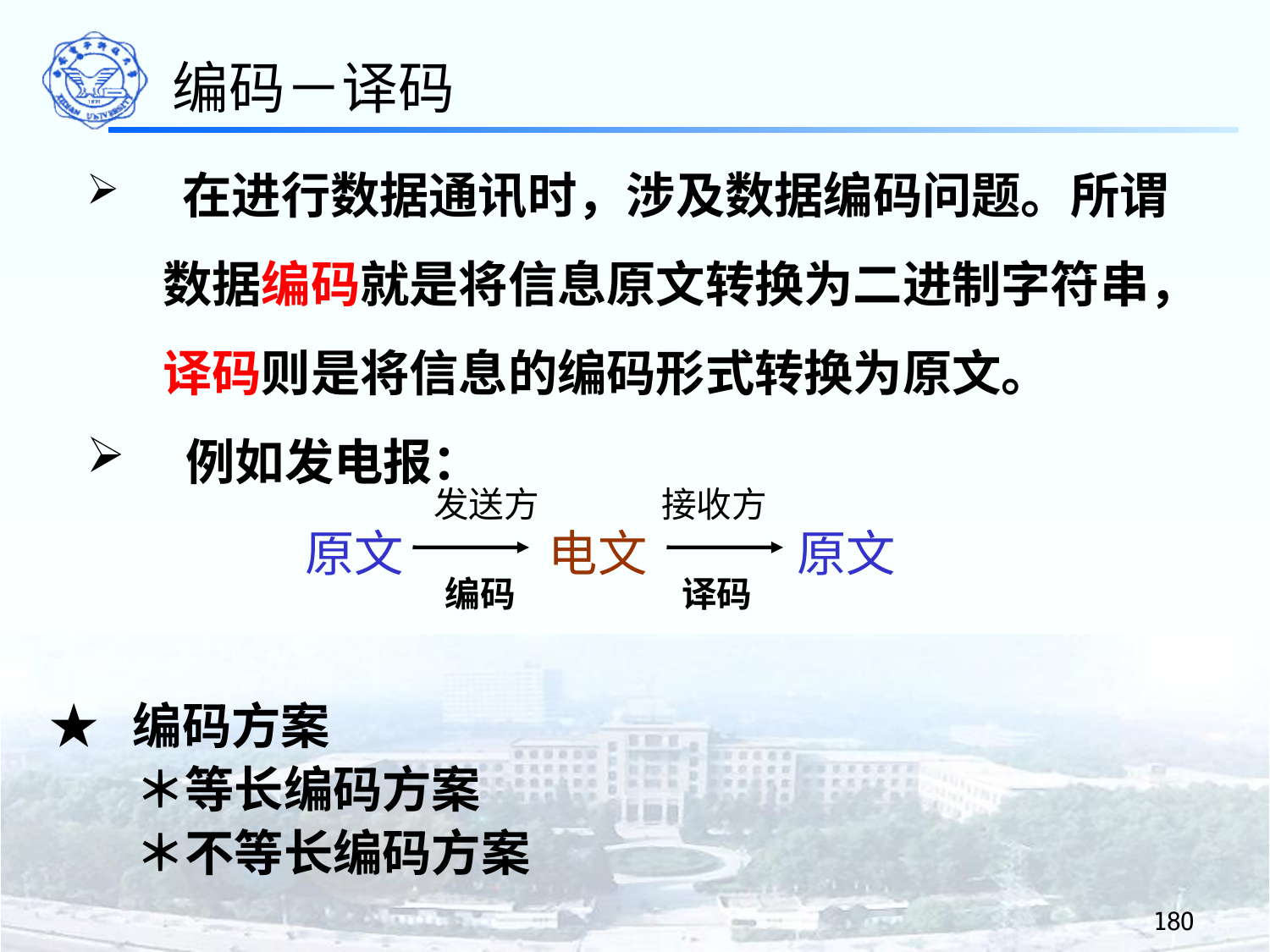

编码－译码
 在进行数据通讯时，涉及数据编码问题。所谓数据编码就是将信息原文转换为二进制字符串，译码则是将信息的编码形式转换为原文。
 例如发电报：
发送方
接收方
原文
电文
原文

编码
译码
★  编码方案
 ＊等长编码方案
 ＊不等长编码方案
180